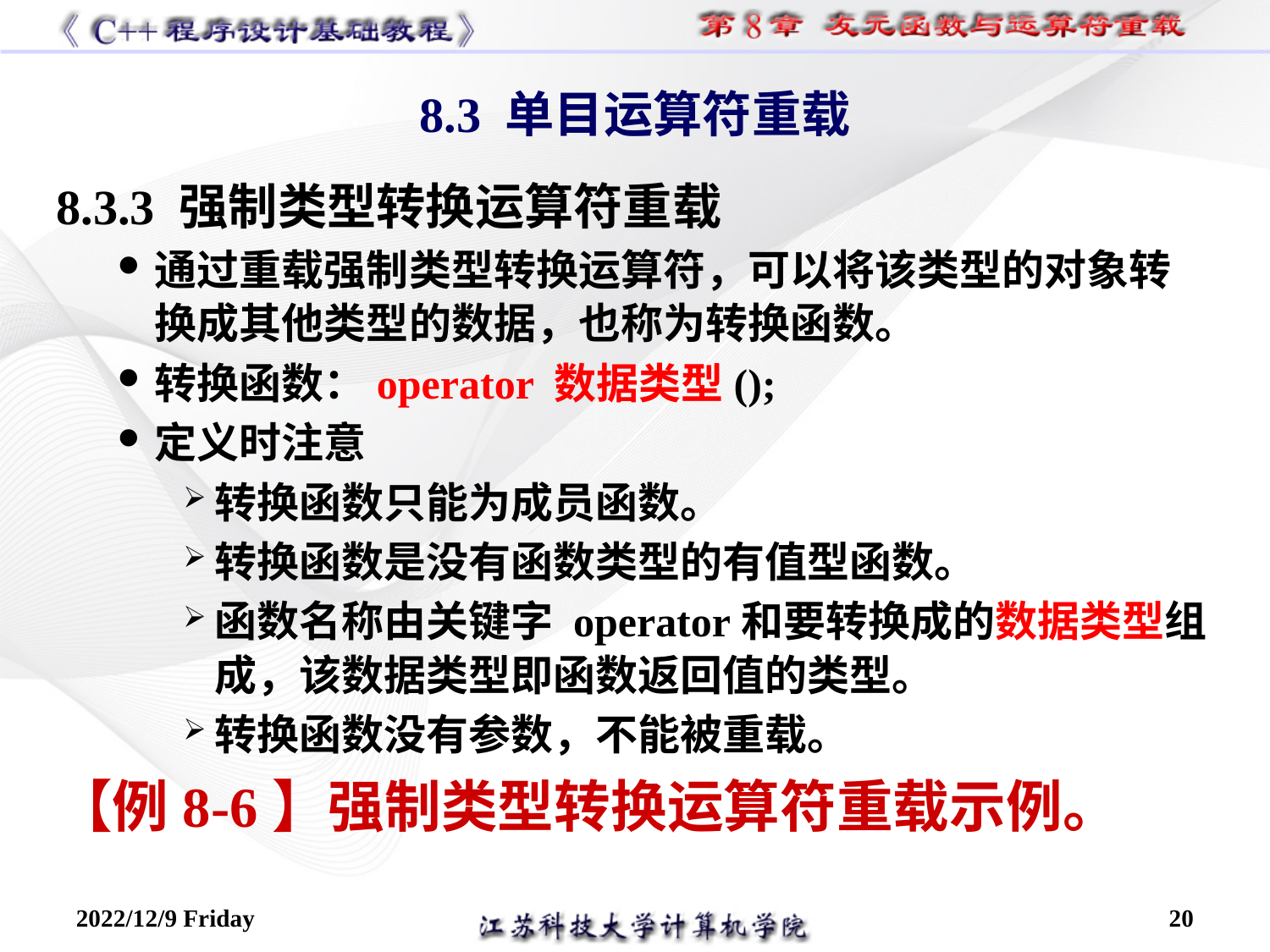

8.3 单目运算符重载
8.3.3 强制类型转换运算符重载
通过重载强制类型转换运算符，可以将该类型的对象转换成其他类型的数据，也称为转换函数。
转换函数：operator 数据类型();
定义时注意
转换函数只能为成员函数。
转换函数是没有函数类型的有值型函数。
函数名称由关键字 operator和要转换成的数据类型组成，该数据类型即函数返回值的类型。
转换函数没有参数，不能被重载。
【例8-6】强制类型转换运算符重载示例。